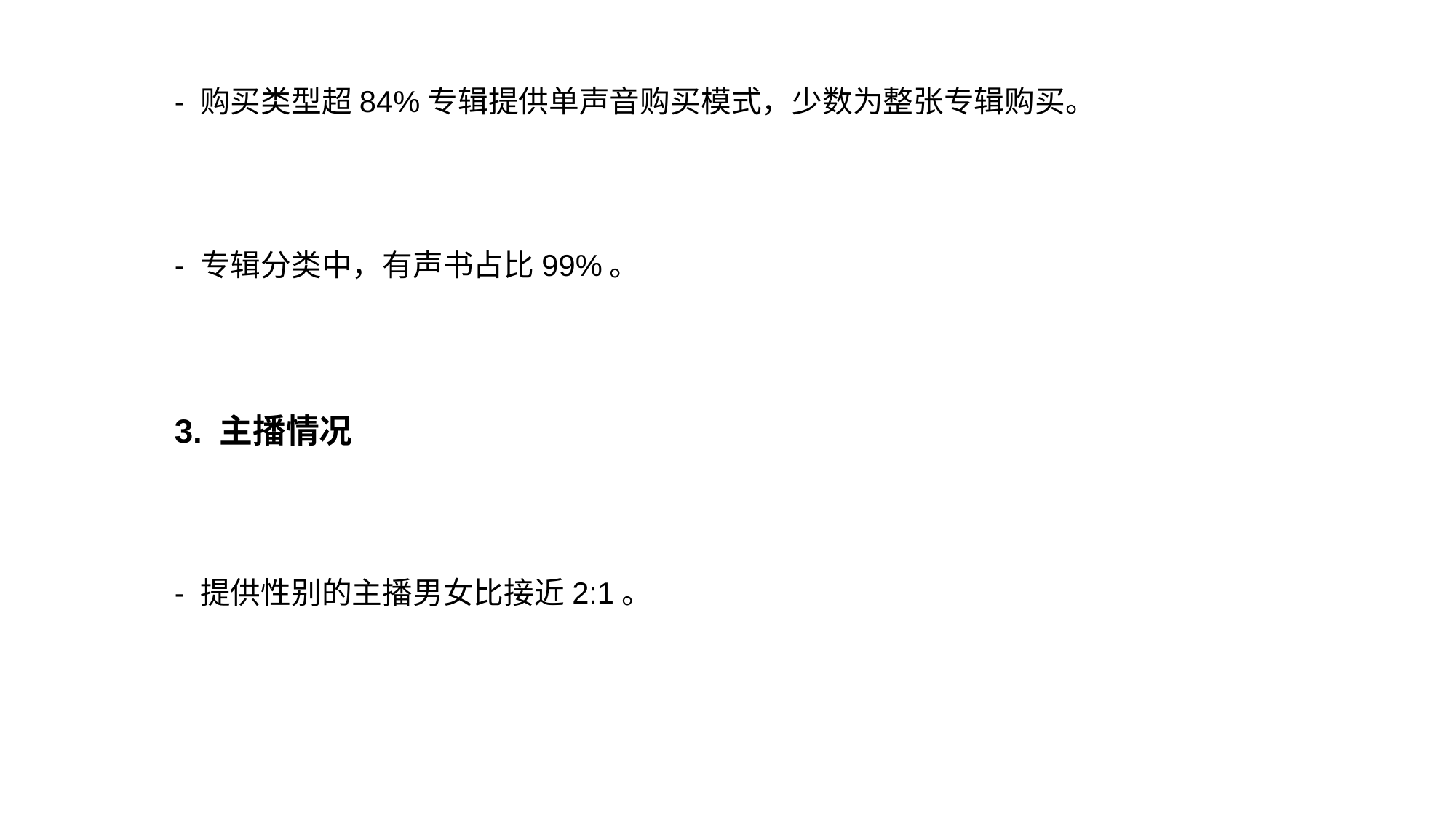

- 购买类型超84%专辑提供单声音购买模式，少数为整张专辑购买。

- 专辑分类中，有声书占比99%。
3. 主播情况
- 提供性别的主播男女比接近2:1。